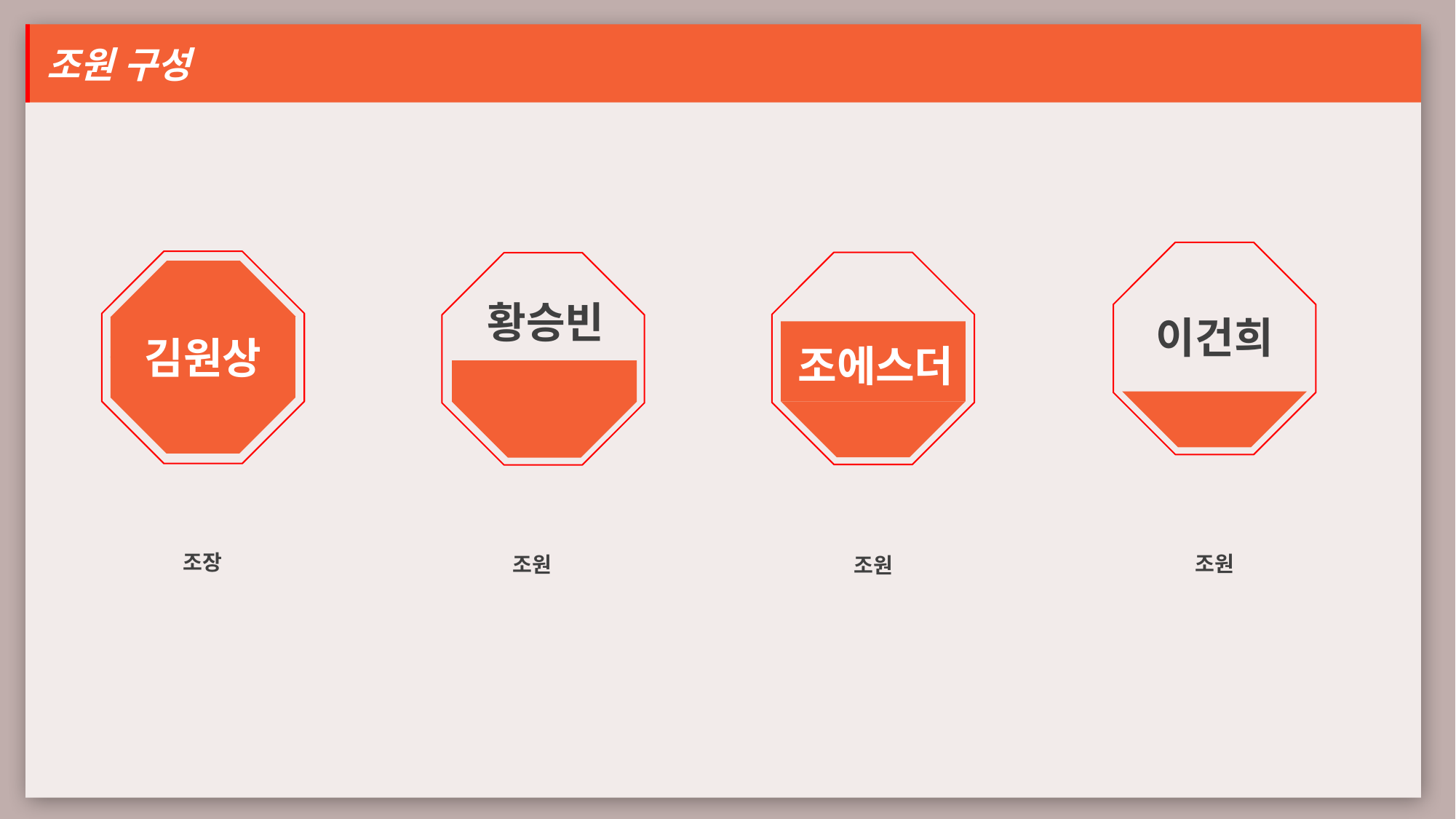

조원 구성

이건희

김원상

조에스더

황승빈

조장
조원
조원
조원